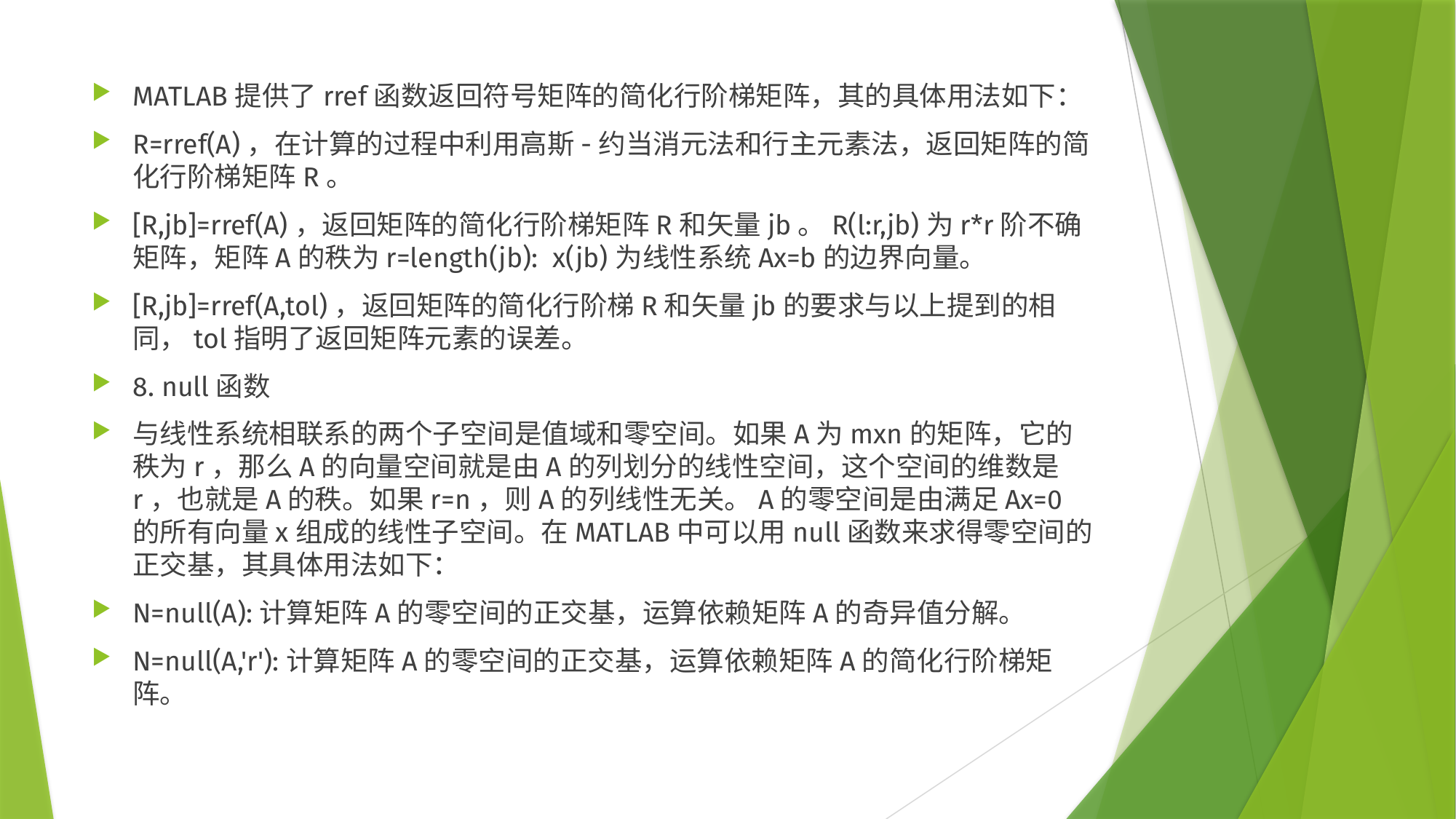

MATLAB提供了rref函数返回符号矩阵的简化行阶梯矩阵，其的具体用法如下：
R=rref(A)，在计算的过程中利用高斯-约当消元法和行主元素法，返回矩阵的简化行阶梯矩阵R。
[R,jb]=rref(A)，返回矩阵的简化行阶梯矩阵R和矢量jb。R(l:r,jb)为r*r阶不确矩阵，矩阵A的秩为r=length(jb):  x(jb)为线性系统Ax=b的边界向量。
[R,jb]=rref(A,tol)，返回矩阵的简化行阶梯R和矢量jb的要求与以上提到的相同，tol指明了返回矩阵元素的误差。
8. null函数
与线性系统相联系的两个子空间是值域和零空间。如果A为mxn的矩阵，它的秩为r，那么A的向量空间就是由A的列划分的线性空间，这个空间的维数是r，也就是A的秩。如果r=n，则A的列线性无关。A的零空间是由满足Ax=0的所有向量x组成的线性子空间。在MATLAB中可以用null函数来求得零空间的正交基，其具体用法如下：
N=null(A):计算矩阵A的零空间的正交基，运算依赖矩阵A的奇异值分解。
N=null(A,'r'):计算矩阵A的零空间的正交基，运算依赖矩阵A的简化行阶梯矩阵。